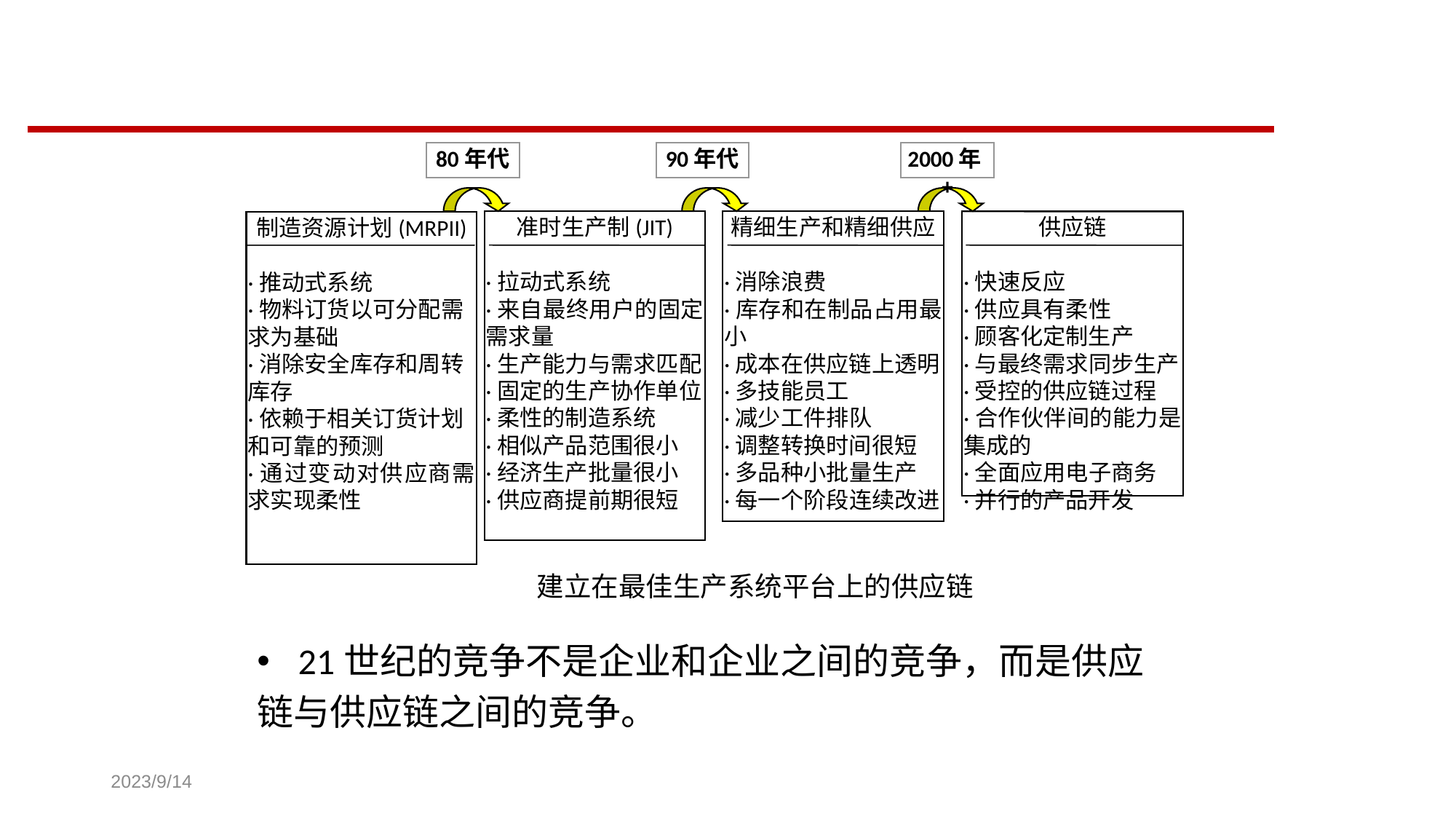

80年代
90年代
2000年+

准时生产制(JIT)

·拉动式系统
·来自最终用户的固定需求量
·生产能力与需求匹配
·固定的生产协作单位
·柔性的制造系统
·相似产品范围很小
·经济生产批量很小
·供应商提前期很短
精细生产和精细供应

·消除浪费
·库存和在制品占用最小
·成本在供应链上透明
·多技能员工
·减少工件排队
·调整转换时间很短
·多品种小批量生产
·每一个阶段连续改进
供应链

·快速反应
·供应具有柔性
·顾客化定制生产
·与最终需求同步生产
·受控的供应链过程
·合作伙伴间的能力是集成的
·全面应用电子商务
·并行的产品开发

制造资源计划(MRPII)

·推动式系统
·物料订货以可分配需
求为基础
·消除安全库存和周转
库存
·依赖于相关订货计划
和可靠的预测
·通过变动对供应商需求实现柔性

 建立在最佳生产系统平台上的供应链
21世纪的竞争不是企业和企业之间的竞争，而是供应
链与供应链之间的竞争。
2023/9/14